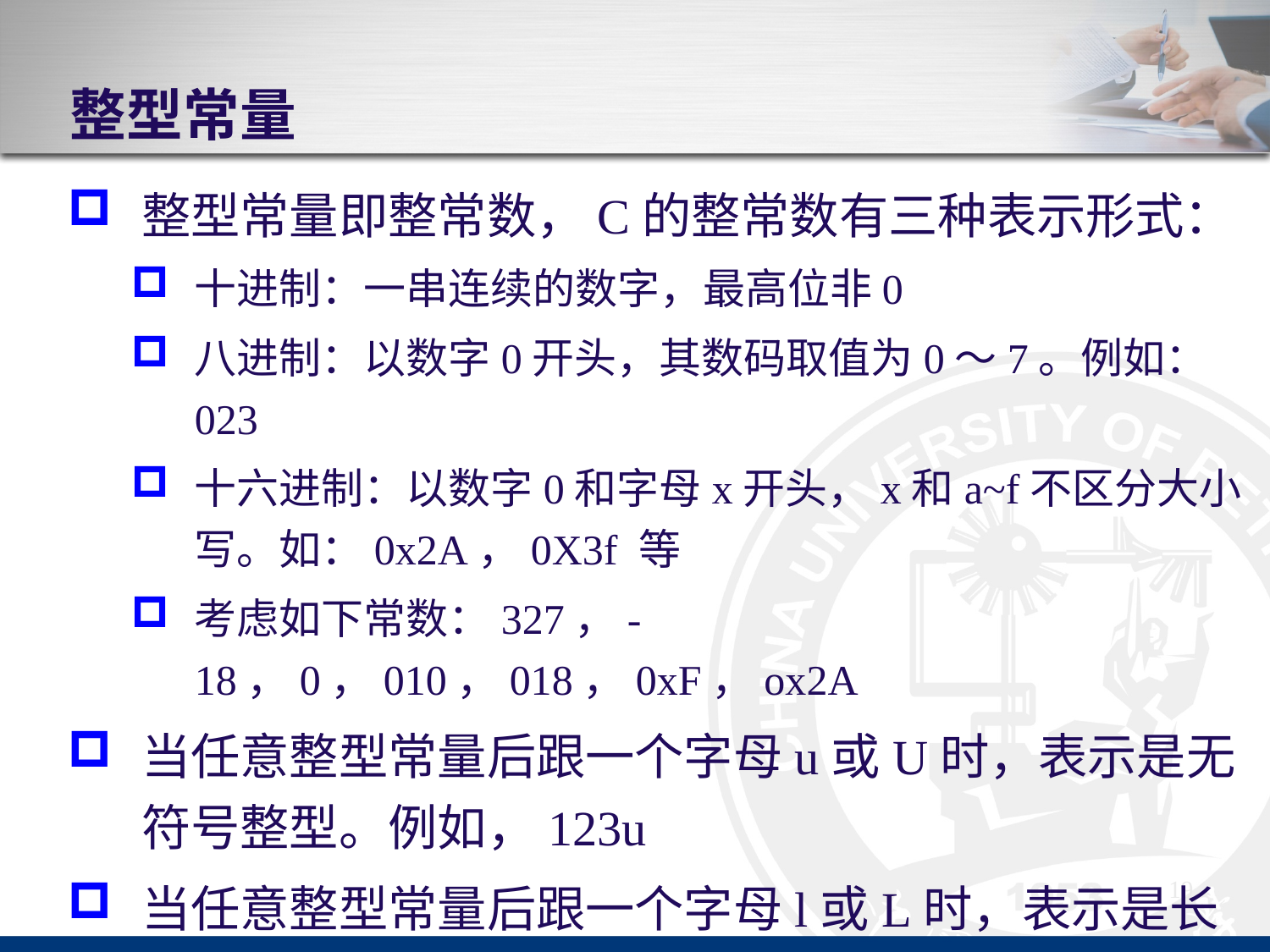

# 整型常量
整型常量即整常数，C的整常数有三种表示形式：
十进制：一串连续的数字，最高位非0
八进制：以数字0开头，其数码取值为0～7。例如：023
十六进制：以数字0和字母x开头，x和a~f不区分大小写。如：0x2A，0X3f 等
考虑如下常数：327，-18，0，010，018，0xF，ox2A
当任意整型常量后跟一个字母u或U时，表示是无符号整型。例如，123u
当任意整型常量后跟一个字母l或L时，表示是长整型。例如，123L
19